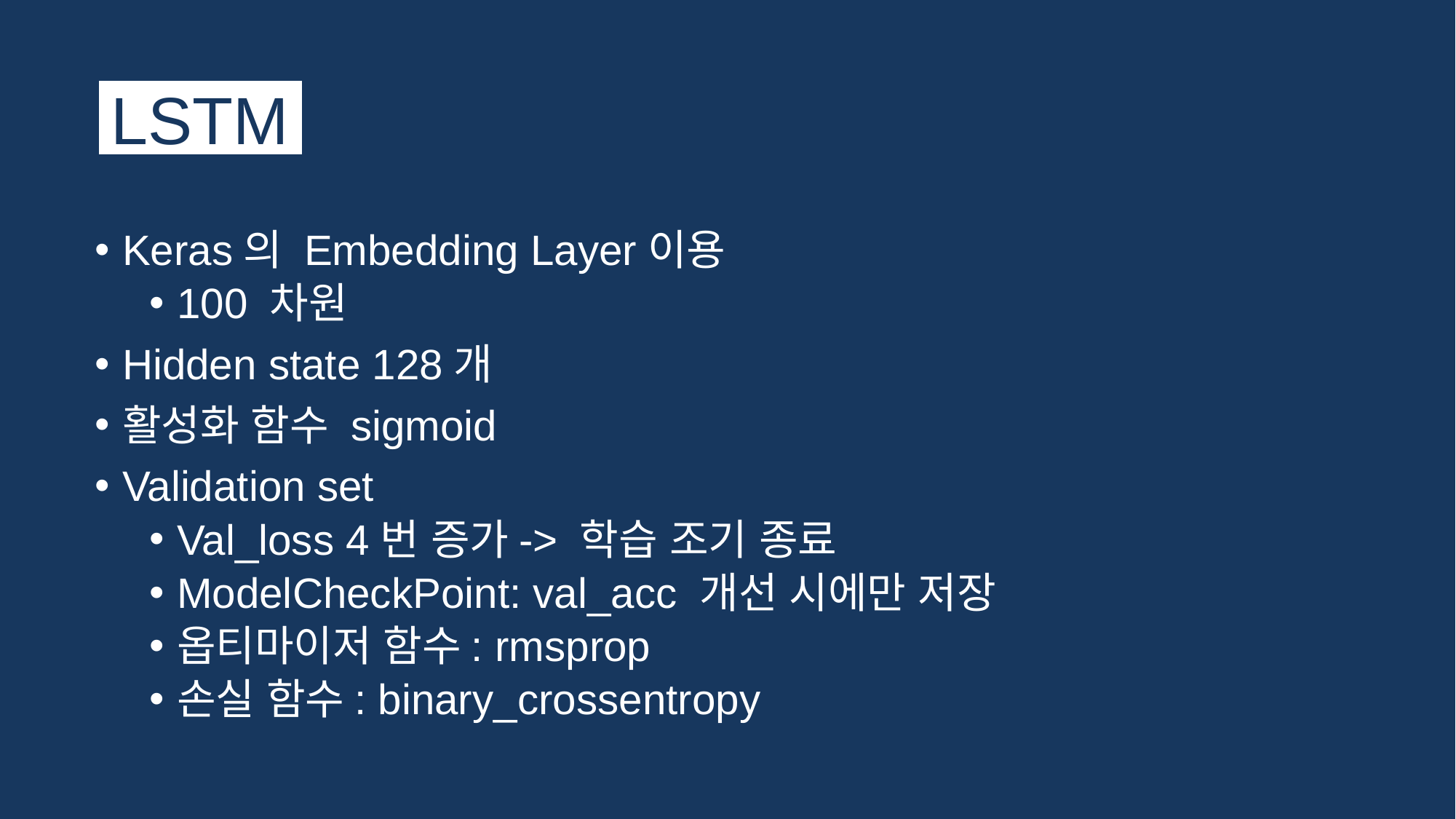

# LSTM

Keras의 Embedding Layer이용
100 차원
Hidden state 128개
활성화 함수 sigmoid
Validation set
Val_loss 4번 증가-> 학습 조기 종료
ModelCheckPoint: val_acc 개선 시에만 저장
옵티마이저 함수: rmsprop
손실 함수: binary_crossentropy